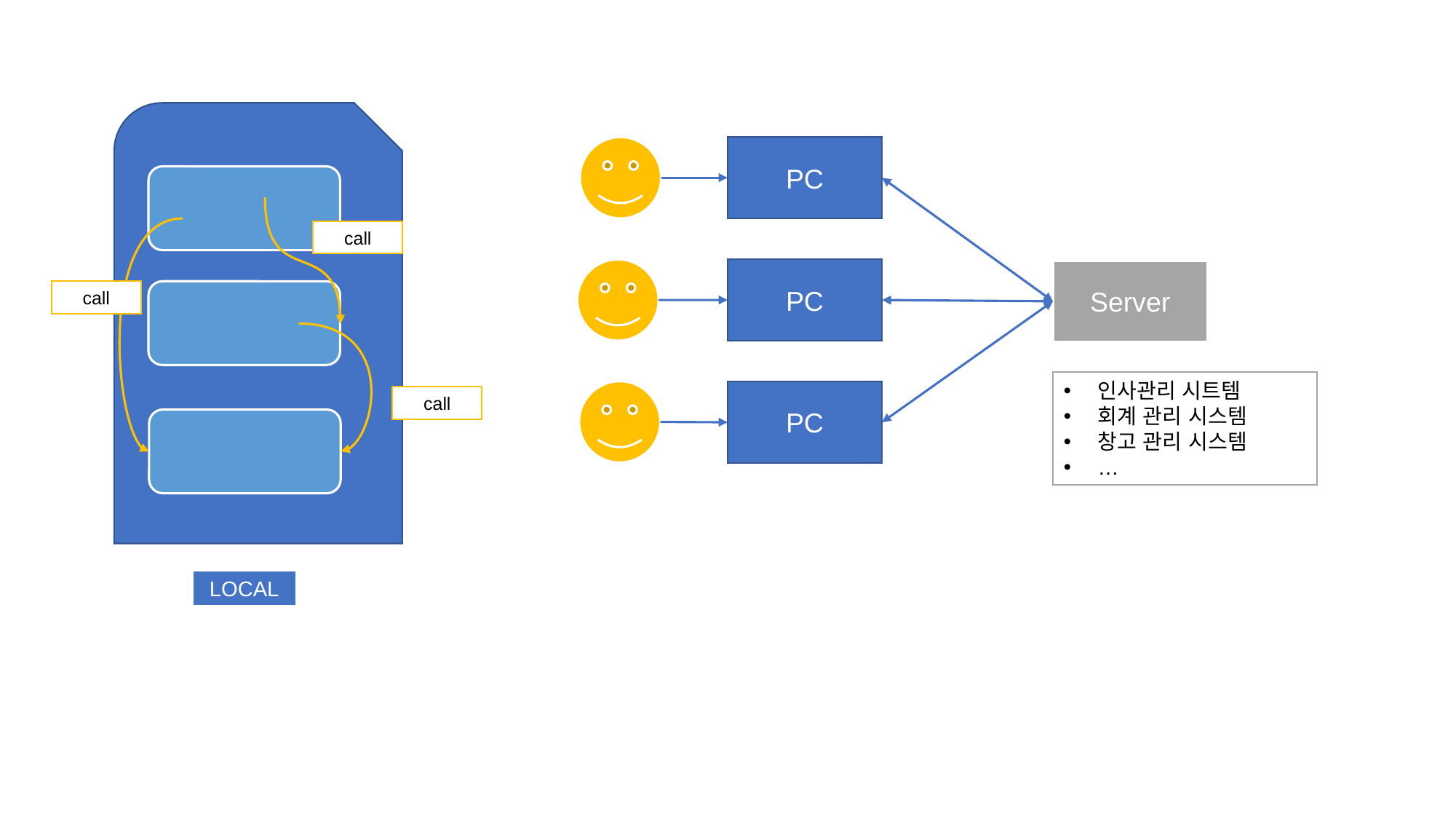

PC

call

PC
Server
call

인사관리 시트템
회계 관리 시스템
창고 관리 시스템
…

PC
call

LOCAL